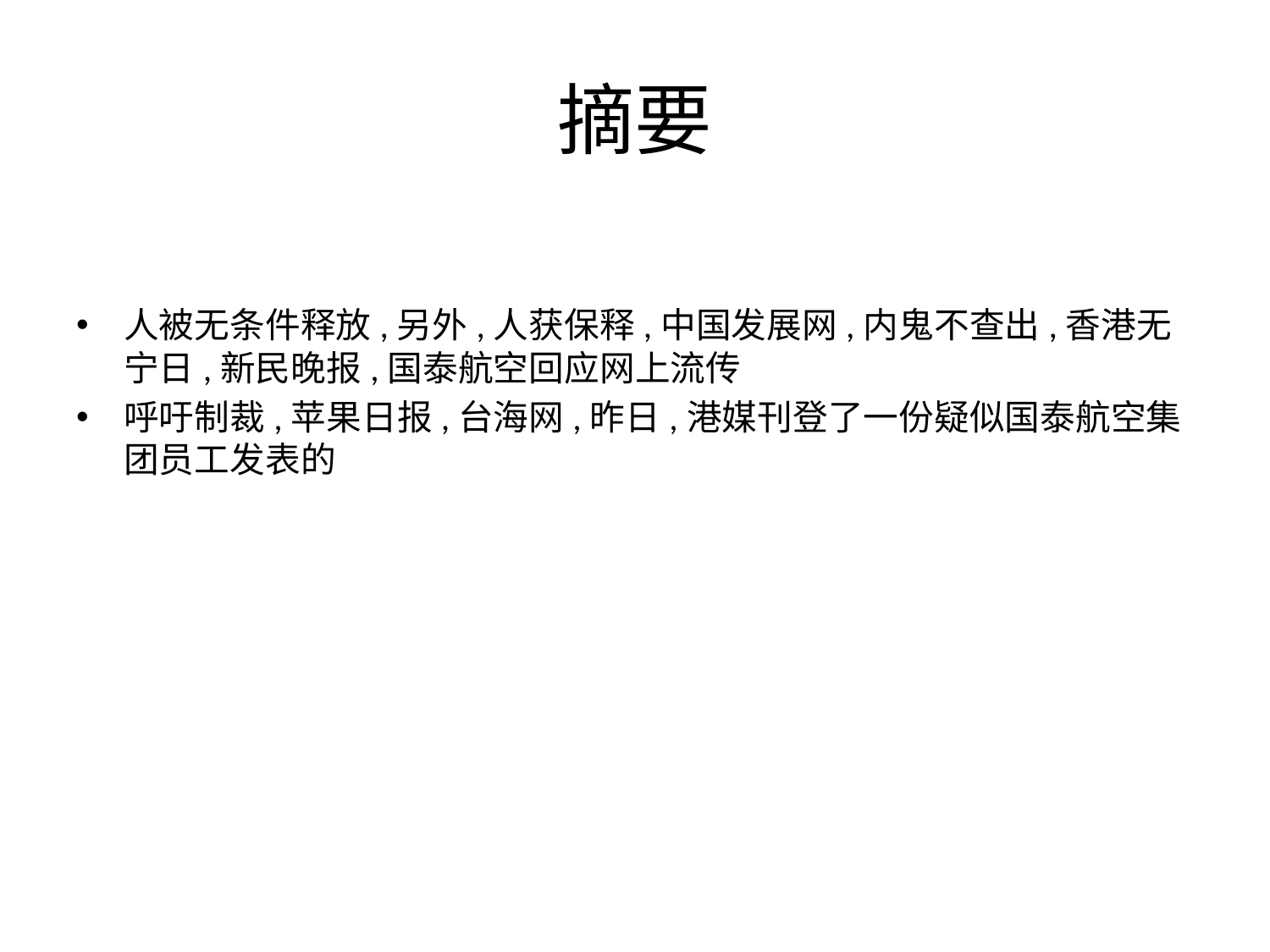

# 摘要

人被无条件释放,另外,人获保释,中国发展网,内鬼不查出,香港无宁日,新民晚报,国泰航空回应网上流传
呼吁制裁,苹果日报,台海网,昨日,港媒刊登了一份疑似国泰航空集团员工发表的